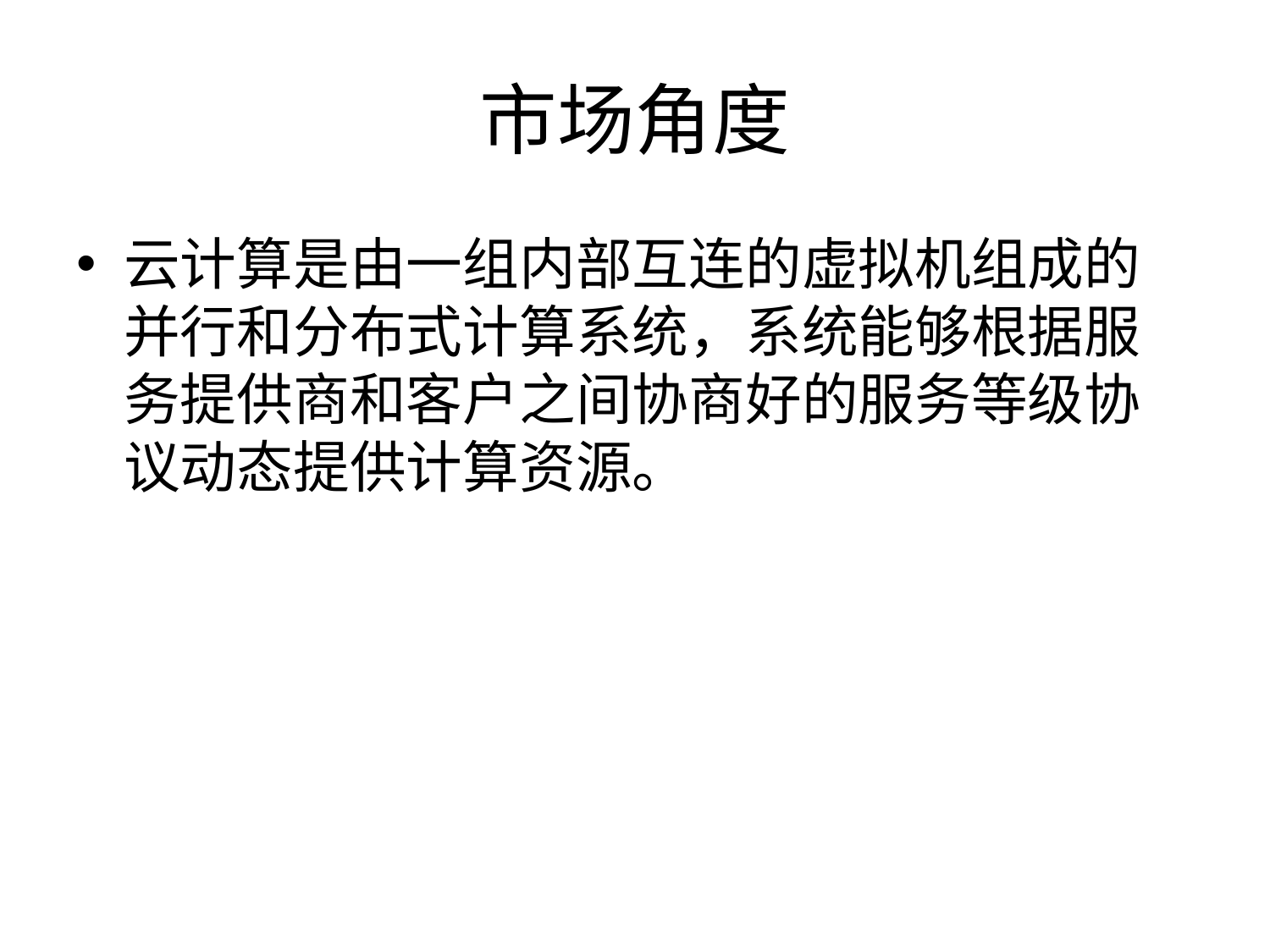

# 市场角度
云计算是由一组内部互连的虚拟机组成的并行和分布式计算系统，系统能够根据服务提供商和客户之间协商好的服务等级协议动态提供计算资源。